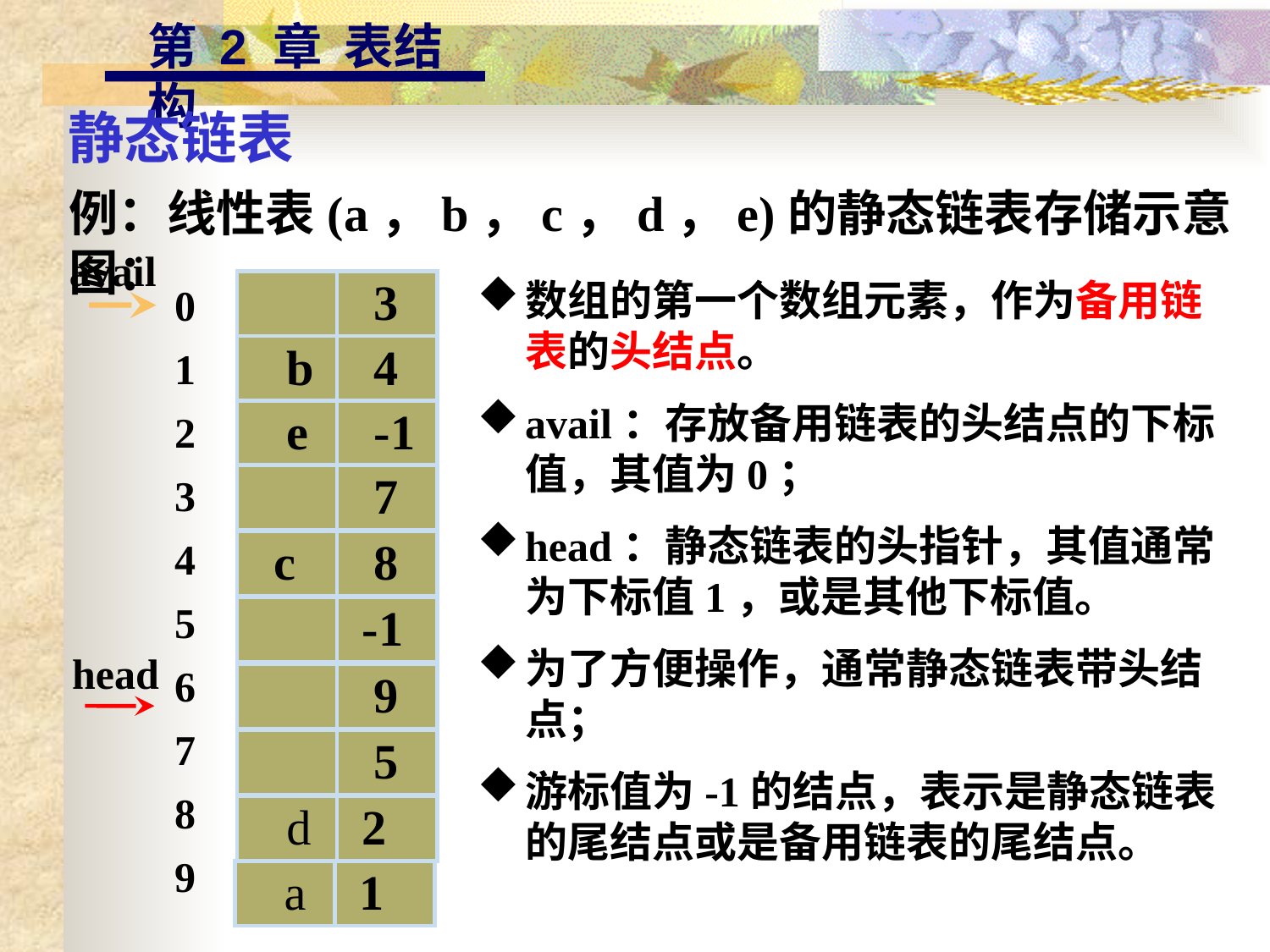

第 2 章  表结构

静态链表
例：线性表(a，b，c，d，e)的静态链表存储示意图：
avail
数组的第一个数组元素，作为备用链表的头结点。
avail：存放备用链表的头结点的下标值，其值为0；
head：静态链表的头指针，其值通常为下标值1，或是其他下标值。
为了方便操作，通常静态链表带头结点；
游标值为-1的结点，表示是静态链表的尾结点或是备用链表的尾结点。

  3
0
1
2
3
4
5
6
7
8
9

   b

  4
   e
  -1

  7
  c
  8

 -1
head

  9

  5
   d
 2
   a
 1